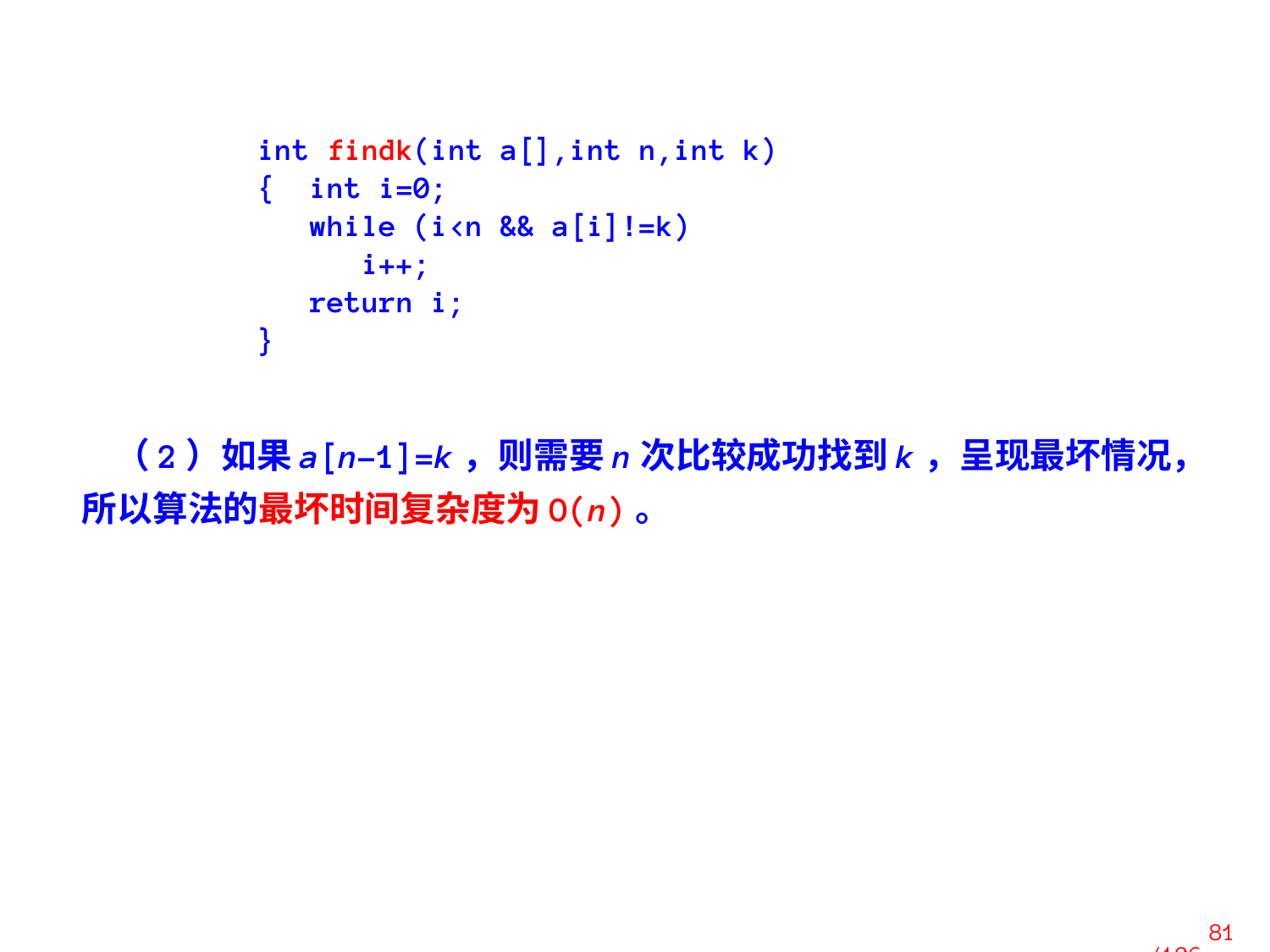

int findk(int a[],int n,int k)
{  int i=0;
   while (i<n && a[i]!=k)
      i++;
   return i;
}
   （2）如果a[n-1]=k，则需要n次比较成功找到k，呈现最坏情况，所以算法的最坏时间复杂度为O(n)。
                 81/106